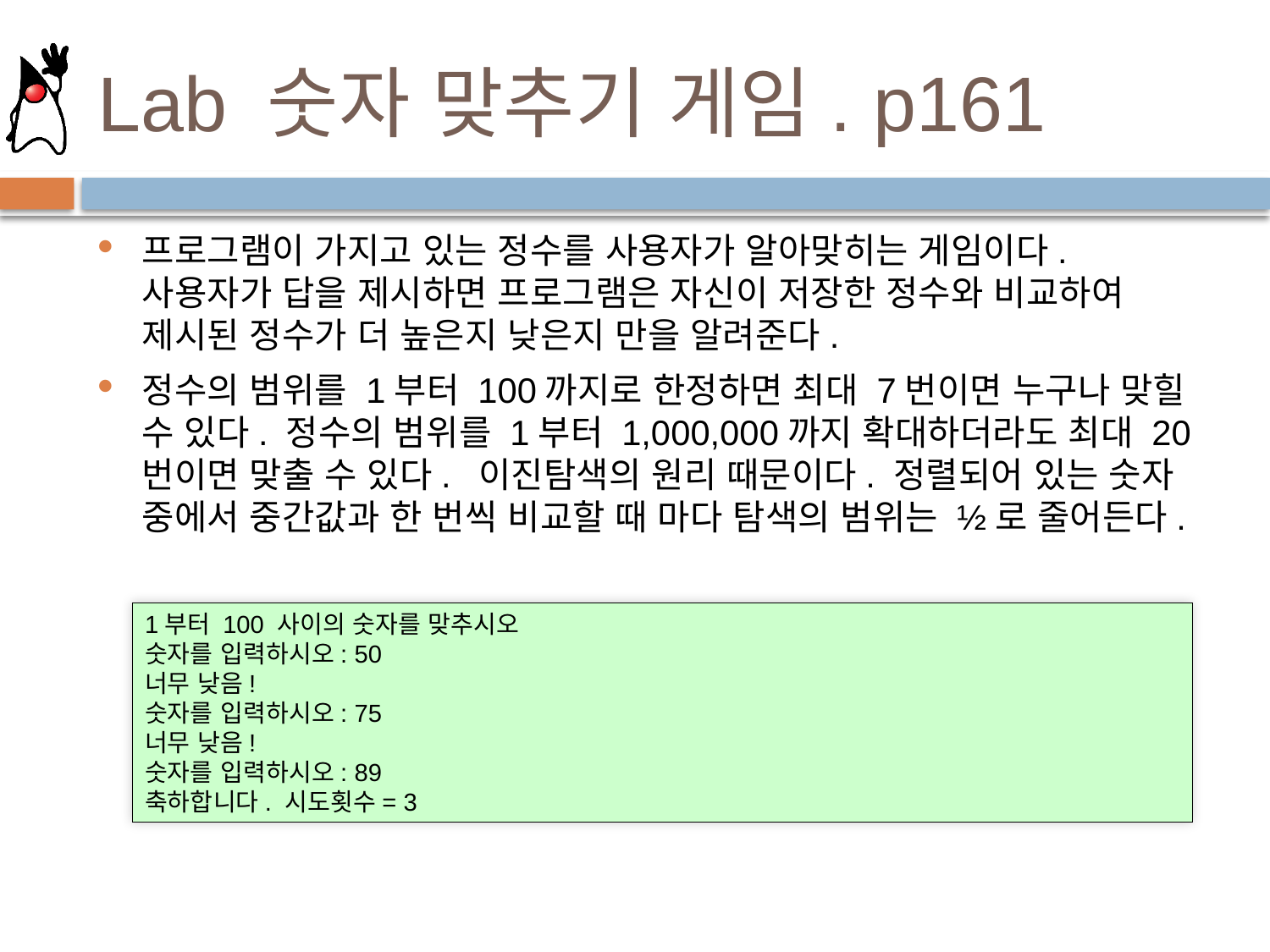

# Lab 숫자 맞추기 게임. p161
프로그램이 가지고 있는 정수를 사용자가 알아맞히는 게임이다. 사용자가 답을 제시하면 프로그램은 자신이 저장한 정수와 비교하여 제시된 정수가 더 높은지 낮은지 만을 알려준다.
정수의 범위를 1부터 100까지로 한정하면 최대 7번이면 누구나 맞힐 수 있다. 정수의 범위를 1부터 1,000,000까지 확대하더라도 최대 20번이면 맞출 수 있다.  이진탐색의 원리 때문이다. 정렬되어 있는 숫자 중에서 중간값과 한 번씩 비교할 때 마다 탐색의 범위는 ½로 줄어든다.
1부터 100 사이의 숫자를 맞추시오
숫자를 입력하시오: 50
너무 낮음!
숫자를 입력하시오: 75
너무 낮음!
숫자를 입력하시오: 89
축하합니다. 시도횟수= 3